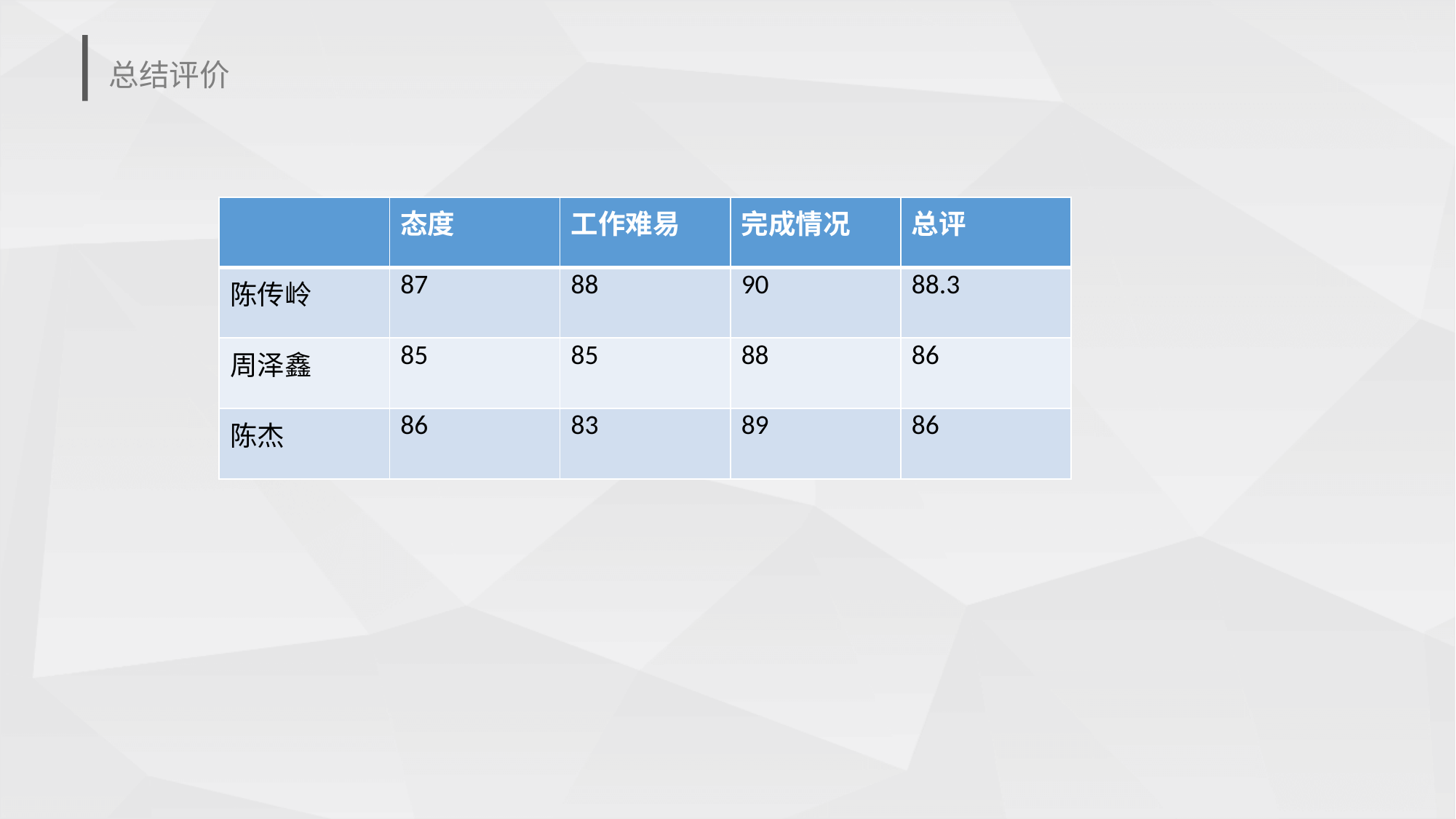

# 总结评价
|  | 态度 | 工作难易 | 完成情况 | 总评 |
| --- | --- | --- | --- | --- |
| 陈传岭 | 87 | 88 | 90 | 88.3 |
| 周泽鑫 | 85 | 85 | 88 | 86 |
| 陈杰 | 86 | 83 | 89 | 86 |